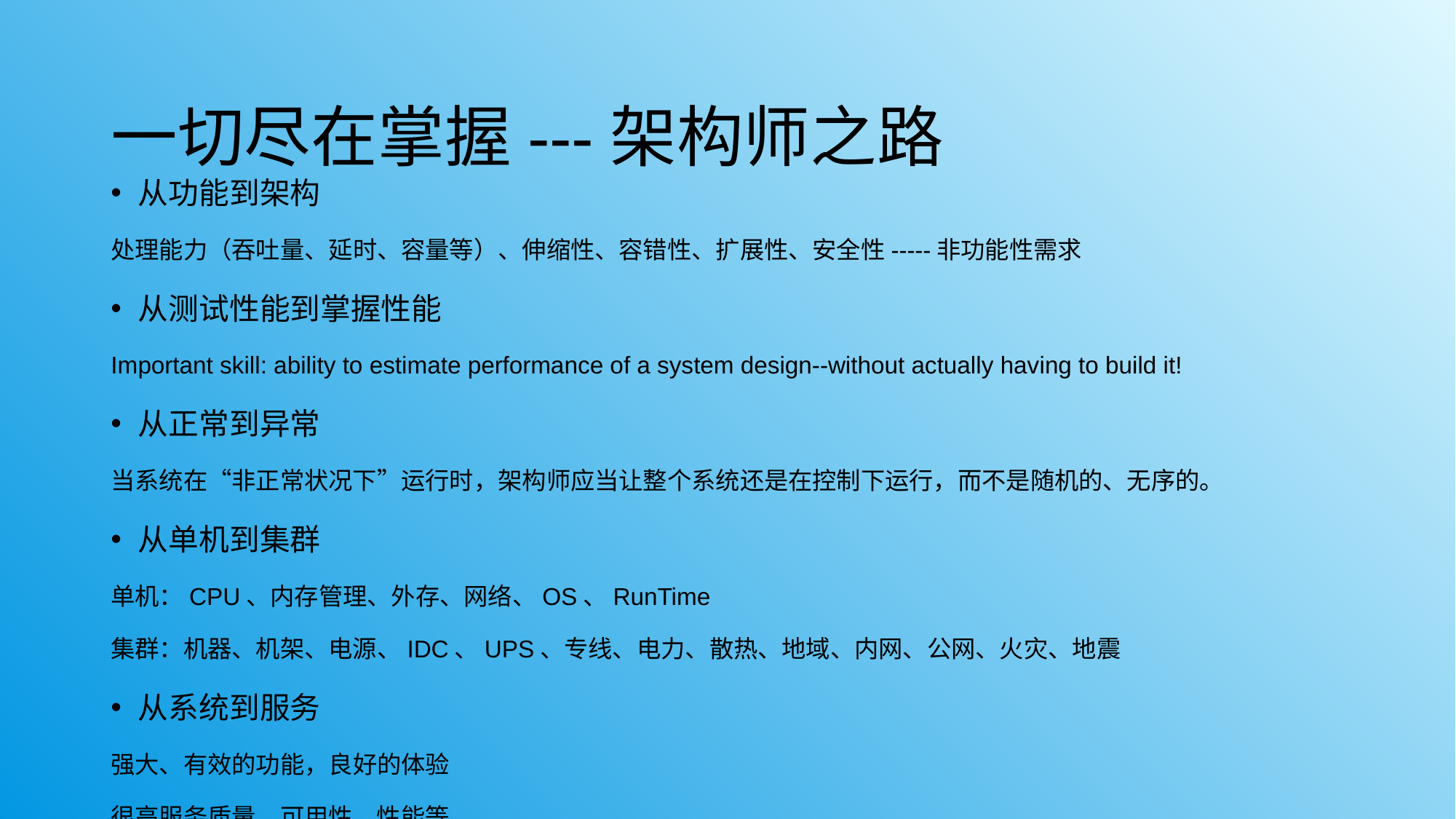

# 一切尽在掌握---架构师之路
从功能到架构
处理能力（吞吐量、延时、容量等）、伸缩性、容错性、扩展性、安全性-----非功能性需求
从测试性能到掌握性能
Important skill: ability to estimate performance of a system design--without actually having to build it!
从正常到异常
当系统在“非正常状况下”运行时，架构师应当让整个系统还是在控制下运行，而不是随机的、无序的。
从单机到集群
单机：CPU、内存管理、外存、网络、OS、RunTime
集群：机器、机架、电源、IDC、UPS、专线、电力、散热、地域、内网、公网、火灾、地震
从系统到服务
强大、有效的功能，良好的体验
很高服务质量、可用性、性能等